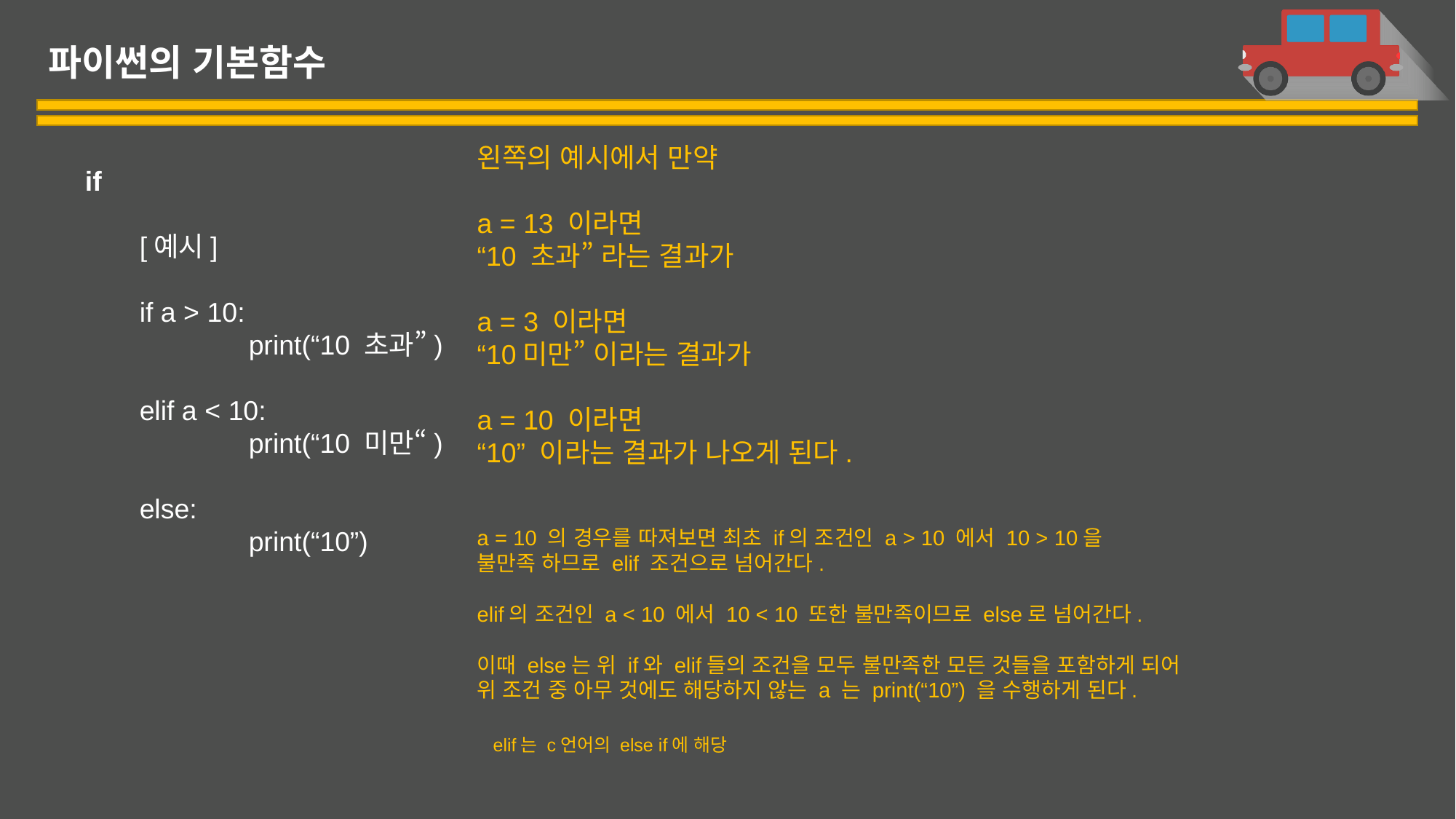

# 파이썬의 기본함수

왼쪽의 예시에서 만약

a = 13 이라면
“10 초과” 라는 결과가

a = 3 이라면
“10미만” 이라는 결과가

a = 10 이라면
“10” 이라는 결과가 나오게 된다.
if

[예시]

if a > 10:
	print(“10 초과”)

elif a < 10:
	print(“10 미만“)

else:
	print(“10”)
a = 10 의 경우를 따져보면 최초 if의 조건인 a > 10 에서 10 > 10을
불만족 하므로 elif 조건으로 넘어간다.

elif의 조건인 a < 10 에서 10 < 10 또한 불만족이므로 else로 넘어간다.

이때 else는 위 if와 elif들의 조건을 모두 불만족한 모든 것들을 포함하게 되어
위 조건 중 아무 것에도 해당하지 않는 a 는 print(“10”) 을 수행하게 된다.
elif는 c언어의 else if에 해당